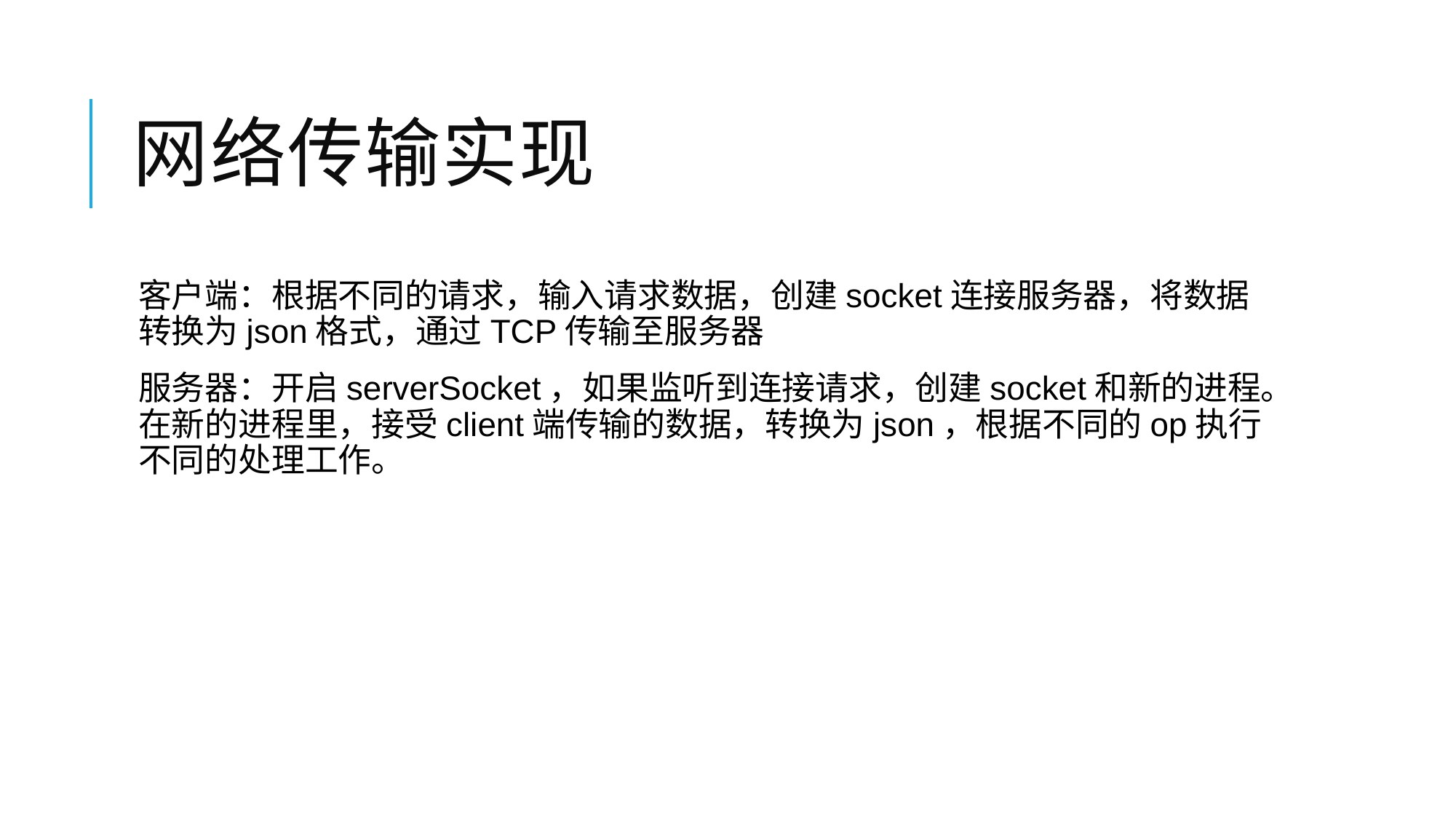

# 网络传输实现
客户端：根据不同的请求，输入请求数据，创建socket连接服务器，将数据转换为json格式，通过TCP传输至服务器
服务器：开启serverSocket，如果监听到连接请求，创建socket和新的进程。在新的进程里，接受client端传输的数据，转换为json，根据不同的op执行不同的处理工作。